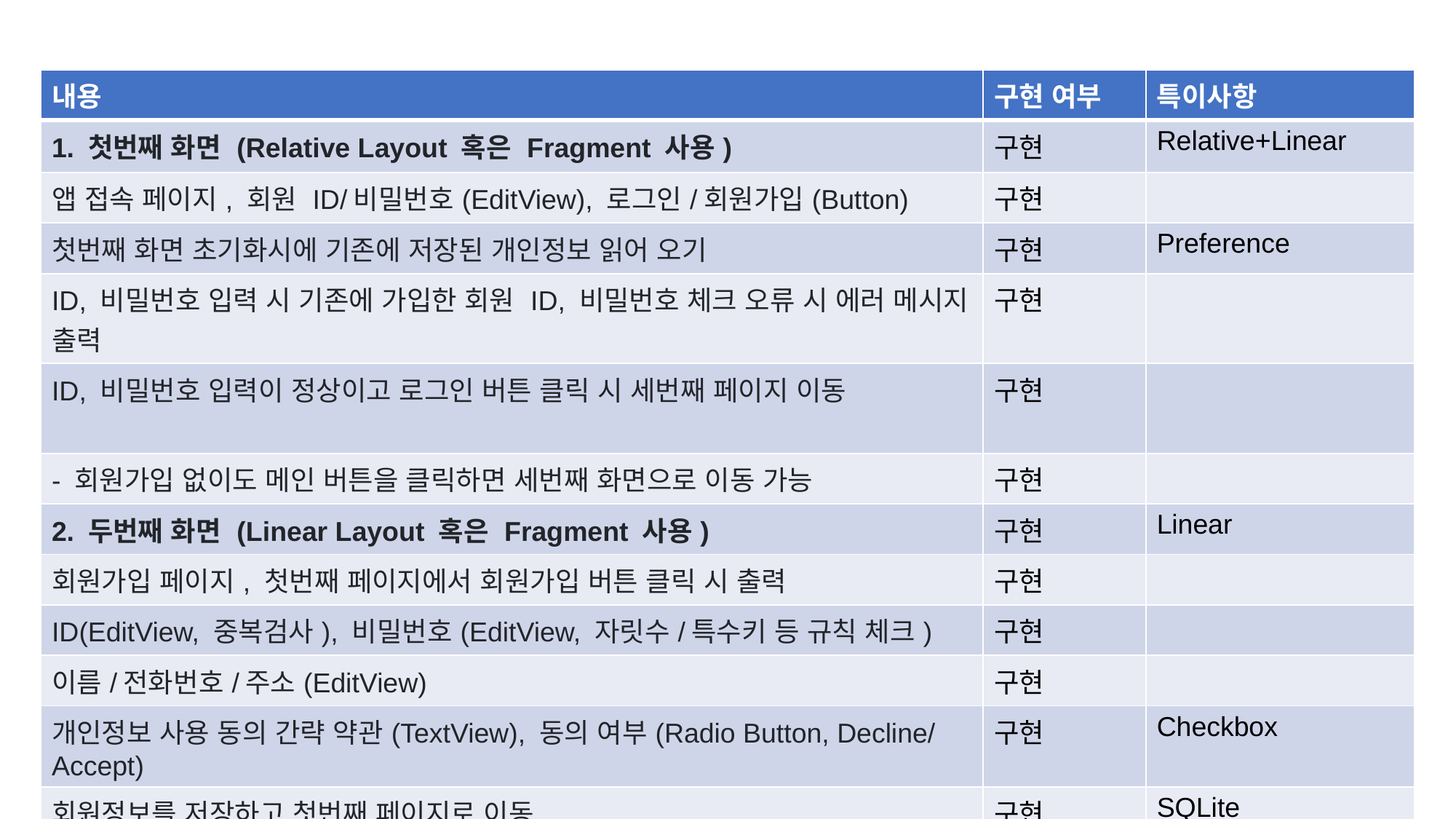

| 내용 | 구현 여부 | 특이사항 |
| --- | --- | --- |
| 1. 첫번째 화면 (Relative Layout 혹은 Fragment 사용) | 구현 | Relative+Linear |
| 앱 접속 페이지, 회원 ID/비밀번호(EditView), 로그인/회원가입(Button) | 구현 |  |
| 첫번째 화면 초기화시에 기존에 저장된 개인정보 읽어 오기 | 구현 | Preference |
| ID, 비밀번호 입력 시 기존에 가입한 회원 ID, 비밀번호 체크 오류 시 에러 메시지 출력 | 구현 |  |
| ID, 비밀번호 입력이 정상이고 로그인 버튼 클릭 시 세번째 페이지 이동 | 구현 |  |
| - 회원가입 없이도 메인 버튼을 클릭하면 세번째 화면으로 이동 가능 | 구현 |  |
| 2. 두번째 화면 (Linear Layout 혹은 Fragment 사용) | 구현 | Linear |
| 회원가입 페이지, 첫번째 페이지에서 회원가입 버튼 클릭 시 출력 | 구현 |  |
| ID(EditView, 중복검사), 비밀번호(EditView, 자릿수/특수키 등 규칙 체크) | 구현 |  |
| 이름/전화번호/주소(EditView) | 구현 |  |
| 개인정보 사용 동의 간략 약관(TextView), 동의 여부(Radio Button, Decline/Accept) | 구현 | Checkbox |
| 회원정보를 저장하고 첫번째 페이지로 이동 | 구현 | SQLite |